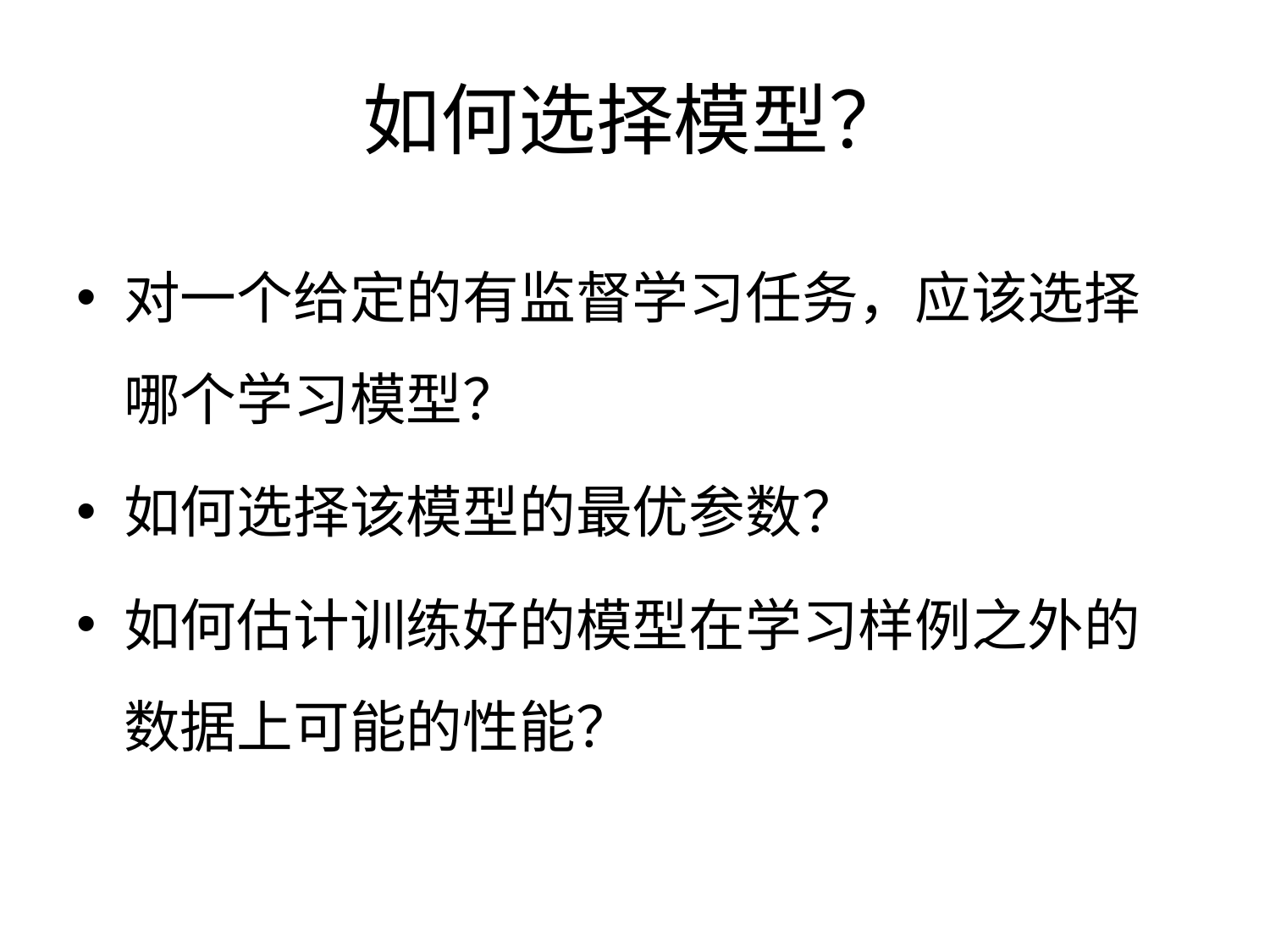

# 如何选择模型？
对一个给定的有监督学习任务，应该选择哪个学习模型？
如何选择该模型的最优参数？
如何估计训练好的模型在学习样例之外的数据上可能的性能？